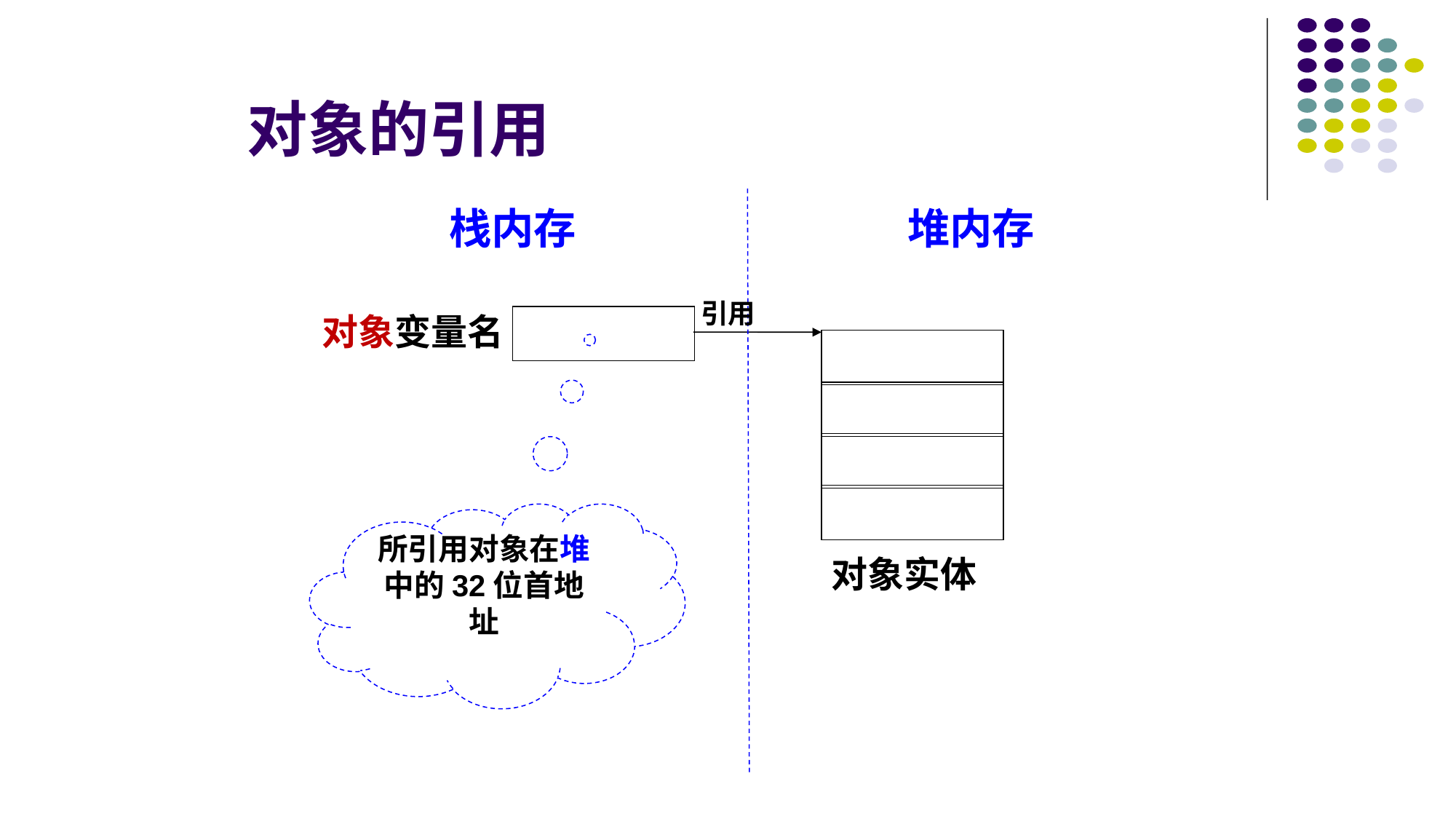

# 对象的引用

栈内存
堆内存
引用
对象变量名

所引用对象在堆中的32位首地址

对象实体
46